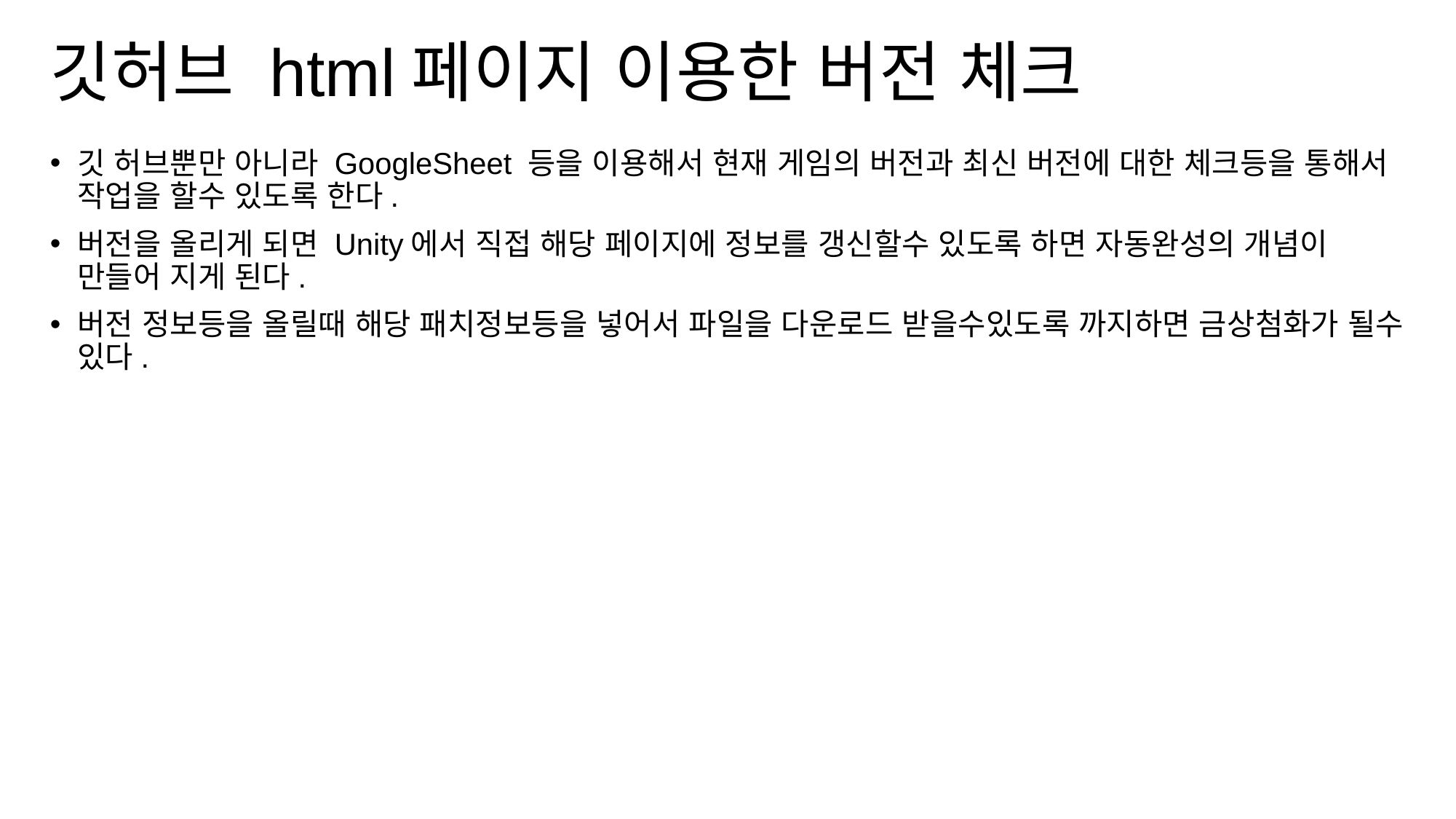

# 깃허브 html페이지 이용한 버전 체크
깃 허브뿐만 아니라 GoogleSheet 등을 이용해서 현재 게임의 버전과 최신 버전에 대한 체크등을 통해서 작업을 할수 있도록 한다.
버전을 올리게 되면 Unity에서 직접 해당 페이지에 정보를 갱신할수 있도록 하면 자동완성의 개념이 만들어 지게 된다.
버전 정보등을 올릴때 해당 패치정보등을 넣어서 파일을 다운로드 받을수있도록 까지하면 금상첨화가 될수 있다.